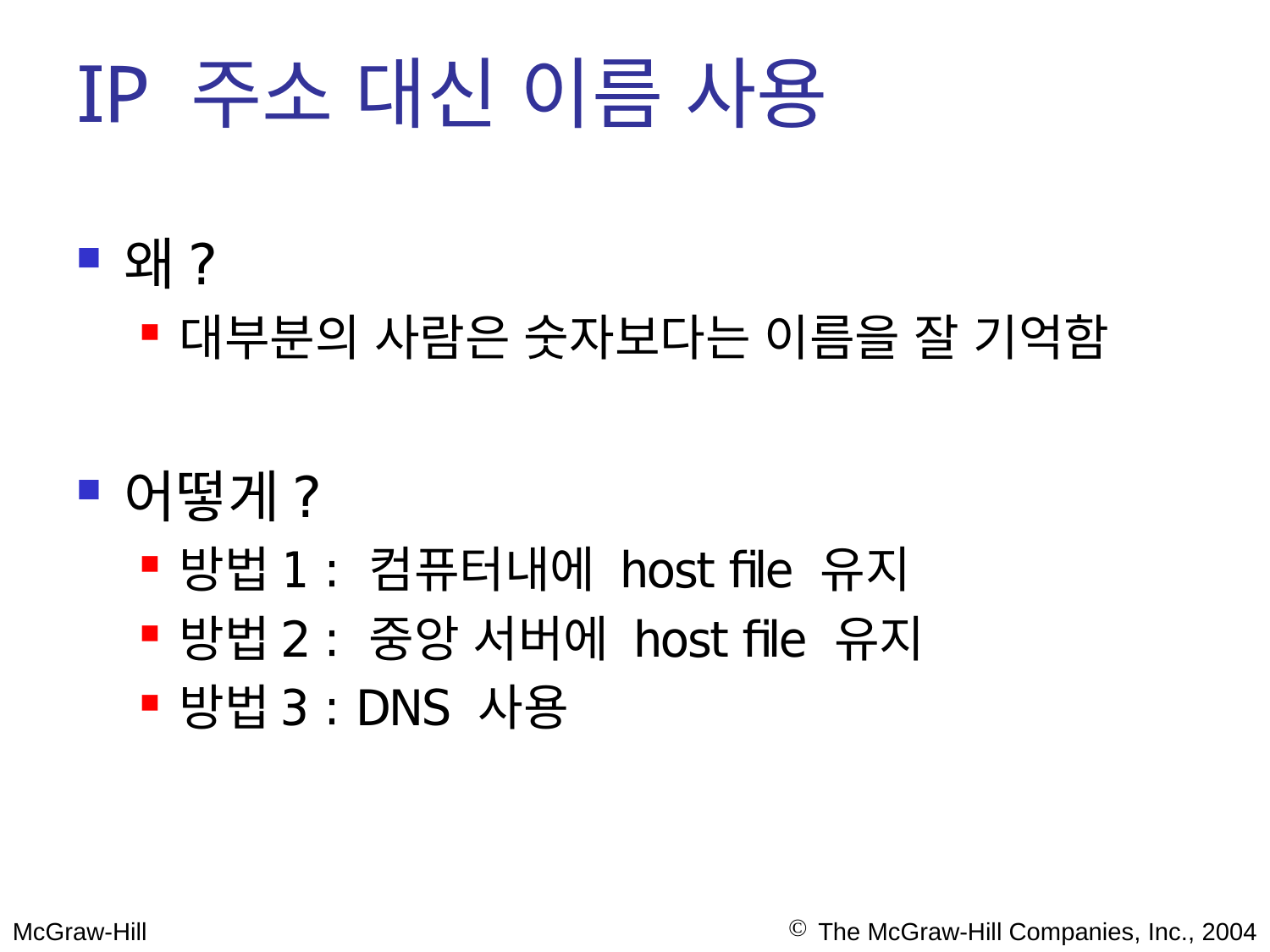

# IP 주소 대신 이름 사용
왜?
대부분의 사람은 숫자보다는 이름을 잘 기억함

어떻게?
방법1 : 컴퓨터내에 host file 유지
방법2 : 중앙 서버에 host file 유지
방법3 : DNS 사용